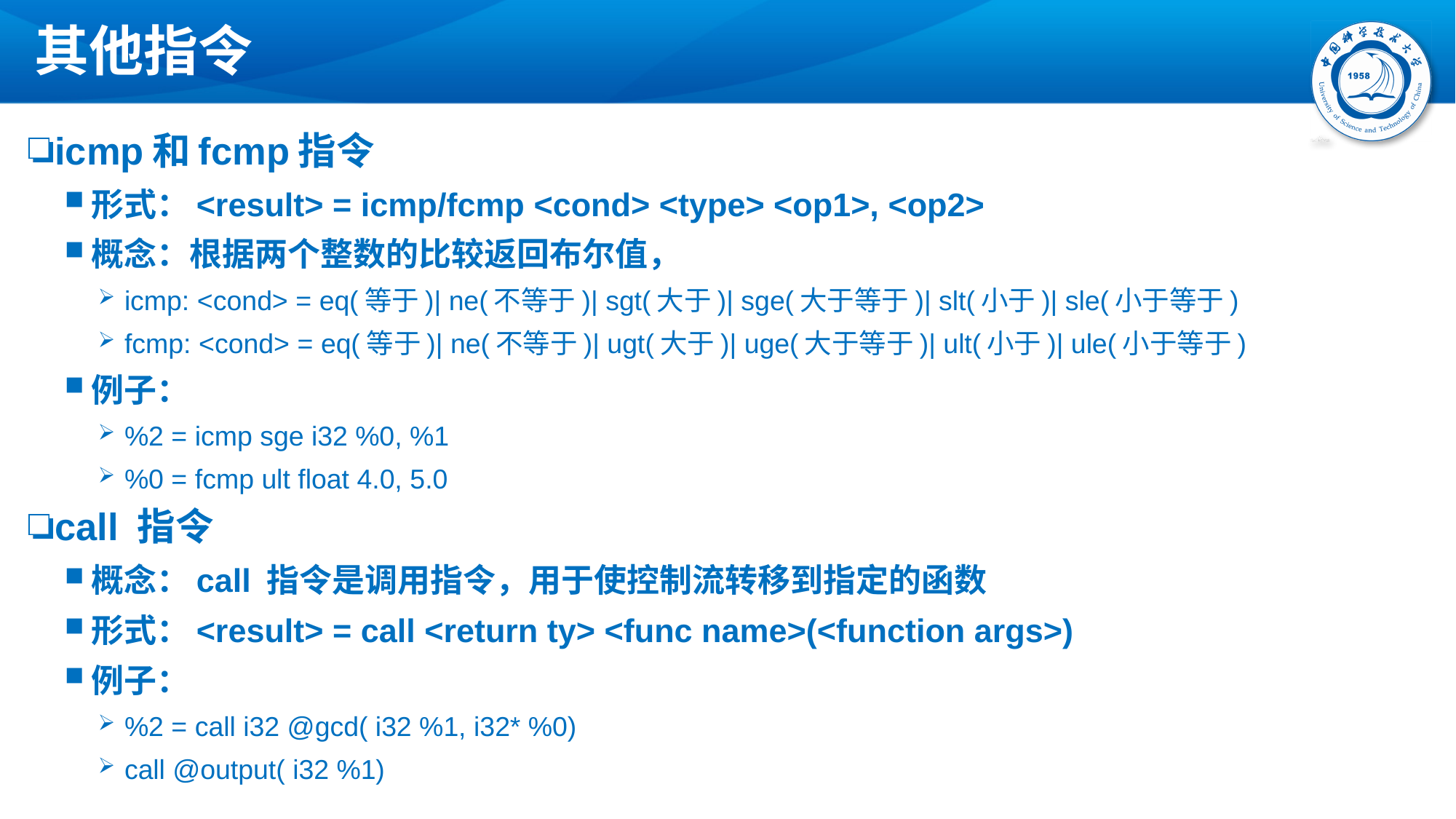

# 其他指令
icmp和fcmp指令
形式：<result> = icmp/fcmp <cond> <type> <op1>, <op2>
概念：根据两个整数的比较返回布尔值，
icmp: <cond> = eq(等于)| ne(不等于)| sgt(大于)| sge(大于等于)| slt(小于)| sle(小于等于)
fcmp: <cond> = eq(等于)| ne(不等于)| ugt(大于)| uge(大于等于)| ult(小于)| ule(小于等于)
例子：
%2 = icmp sge i32 %0, %1
%0 = fcmp ult float 4.0, 5.0
call 指令
概念：call 指令是调用指令，用于使控制流转移到指定的函数
形式：<result> = call <return ty> <func name>(<function args>)
例子：
%2 = call i32 @gcd( i32 %1, i32* %0)
call @output( i32 %1)